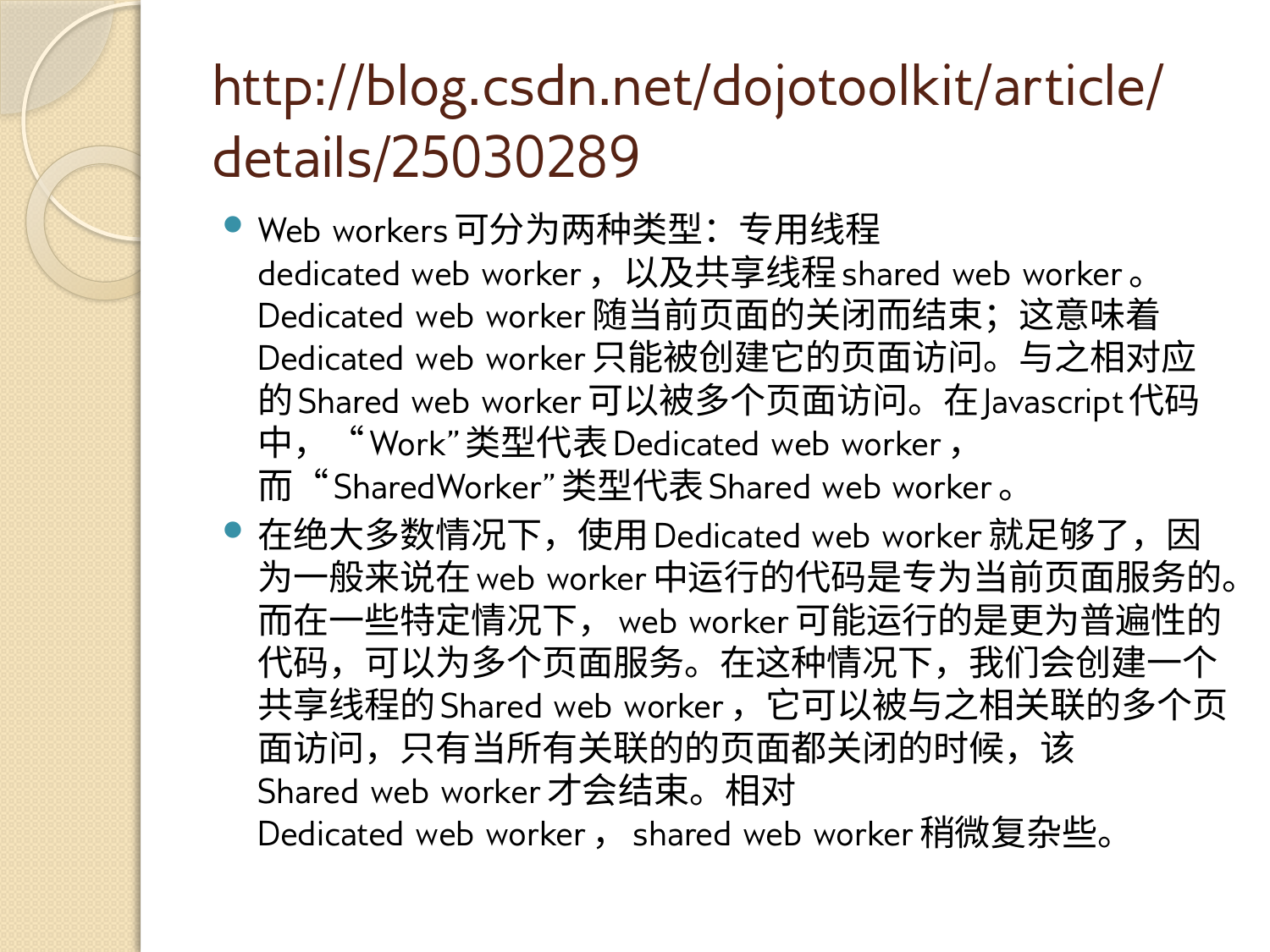

# http://blog.csdn.net/dojotoolkit/article/details/25030289
Web workers可分为两种类型：专用线程dedicated web worker，以及共享线程shared web worker。 Dedicated web worker随当前页面的关闭而结束；这意味着Dedicated web worker只能被创建它的页面访问。与之相对应的Shared web worker可以被多个页面访问。在Javascript代码中，“Work”类型代表Dedicated web worker，而“SharedWorker”类型代表Shared web worker。
在绝大多数情况下，使用Dedicated web worker就足够了，因为一般来说在web worker中运行的代码是专为当前页面服务的。而在一些特定情况下，web worker可能运行的是更为普遍性的代码，可以为多个页面服务。在这种情况下，我们会创建一个共享线程的Shared web worker，它可以被与之相关联的多个页面访问，只有当所有关联的的页面都关闭的时候，该Shared web worker才会结束。相对Dedicated web worker，shared web worker稍微复杂些。